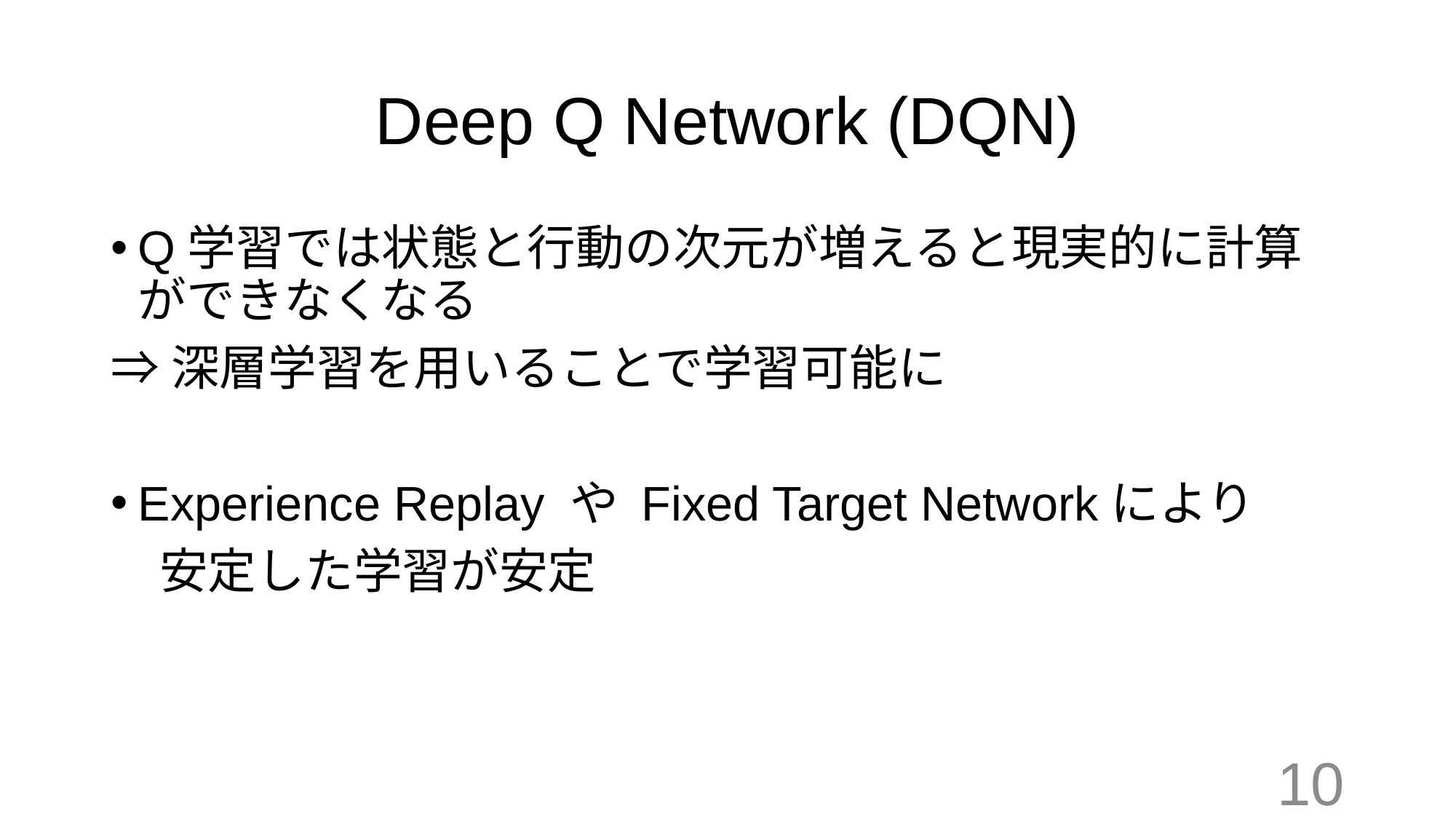

# Deep Q Network (DQN)
Q学習では状態と行動の次元が増えると現実的に計算ができなくなる
⇒深層学習を用いることで学習可能に

Experience Replay や Fixed Target Networkにより
　安定した学習が安定
10